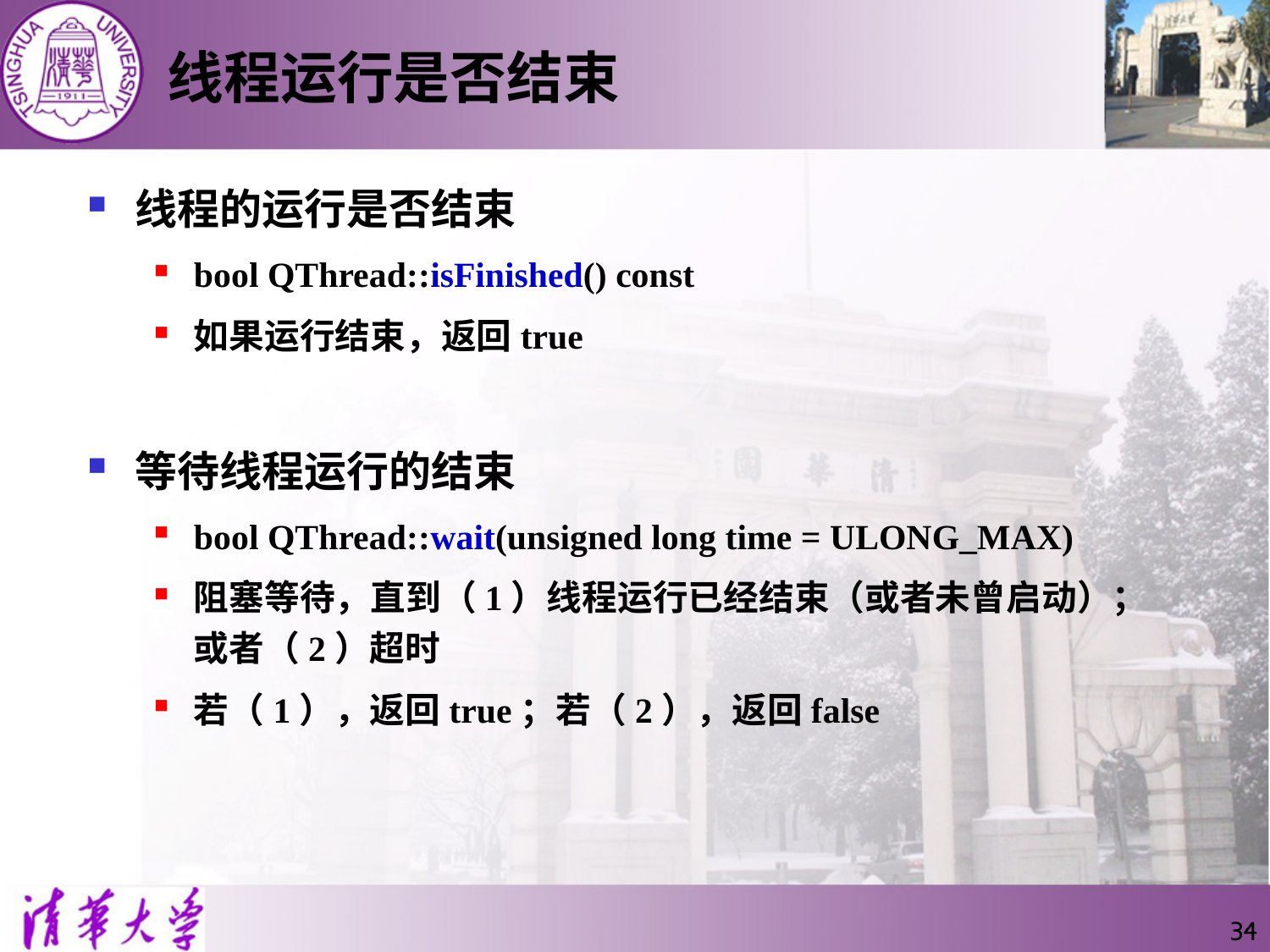

# 线程运行是否结束
线程的运行是否结束
bool QThread::isFinished() const
如果运行结束，返回true

等待线程运行的结束
bool QThread::wait(unsigned long time = ULONG_MAX)
阻塞等待，直到（1）线程运行已经结束（或者未曾启动）；或者（2）超时
若（1），返回true；若（2），返回false
34